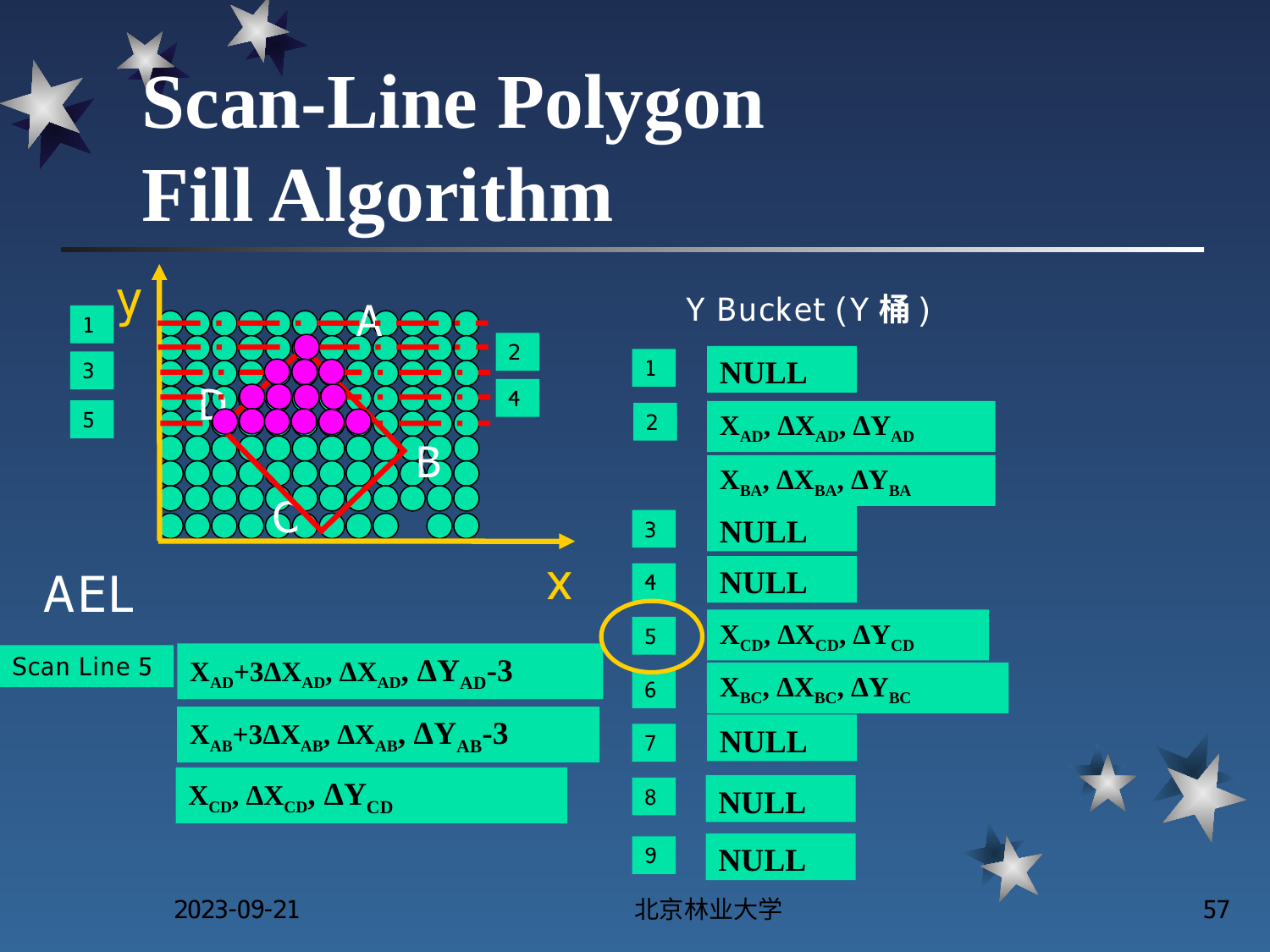

# Scan-Line Polygon Fill Algorithm
y

x
Y Bucket (Y桶)
A
1

2

NULL

1
3

D

4

5
XAD, ΔXAD, ΔYAD
AD
2

B

XBA, ΔXBA, ΔYBA
AB

C

NULL
3

NULL
AEL
4

XCD, ΔXCD, ΔYCD
CD
5
XAD+3ΔXAD, ΔXAD, ΔYAD-3
Scan Line 5
XBC, ΔXBC, ΔYBC
BC
BC
6
XAB+3ΔXAB, ΔXAB, ΔYAB-3
NULL
7
XCD, ΔXCD, ΔYCD
NULL
8
NULL
9
2023-09-21
北京林业大学
57